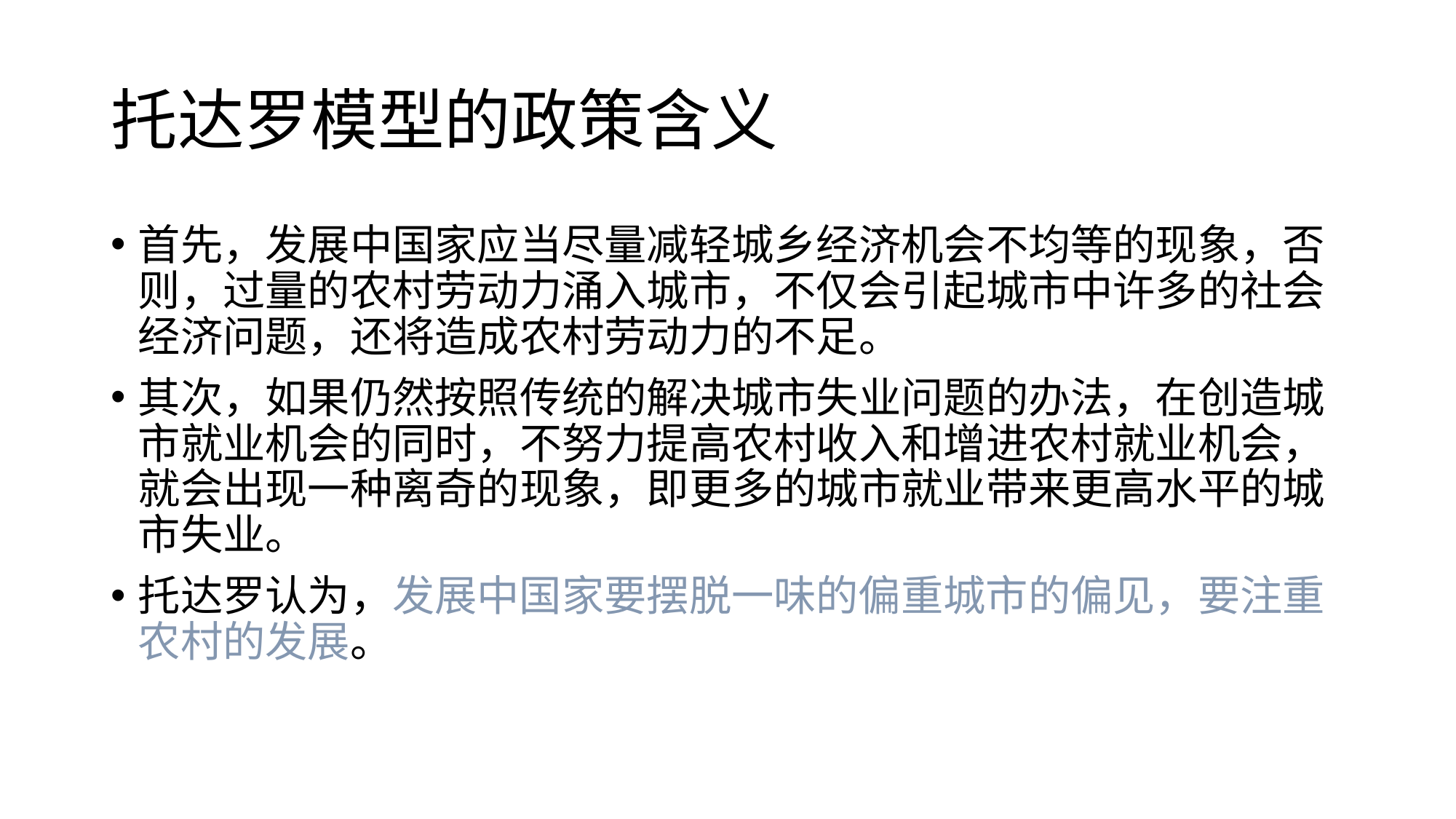

# 托达罗模型的政策含义
首先，发展中国家应当尽量减轻城乡经济机会不均等的现象，否则，过量的农村劳动力涌入城市，不仅会引起城市中许多的社会经济问题，还将造成农村劳动力的不足。
其次，如果仍然按照传统的解决城市失业问题的办法，在创造城市就业机会的同时，不努力提高农村收入和增进农村就业机会，就会出现一种离奇的现象，即更多的城市就业带来更高水平的城市失业。
托达罗认为，发展中国家要摆脱一味的偏重城市的偏见，要注重农村的发展。